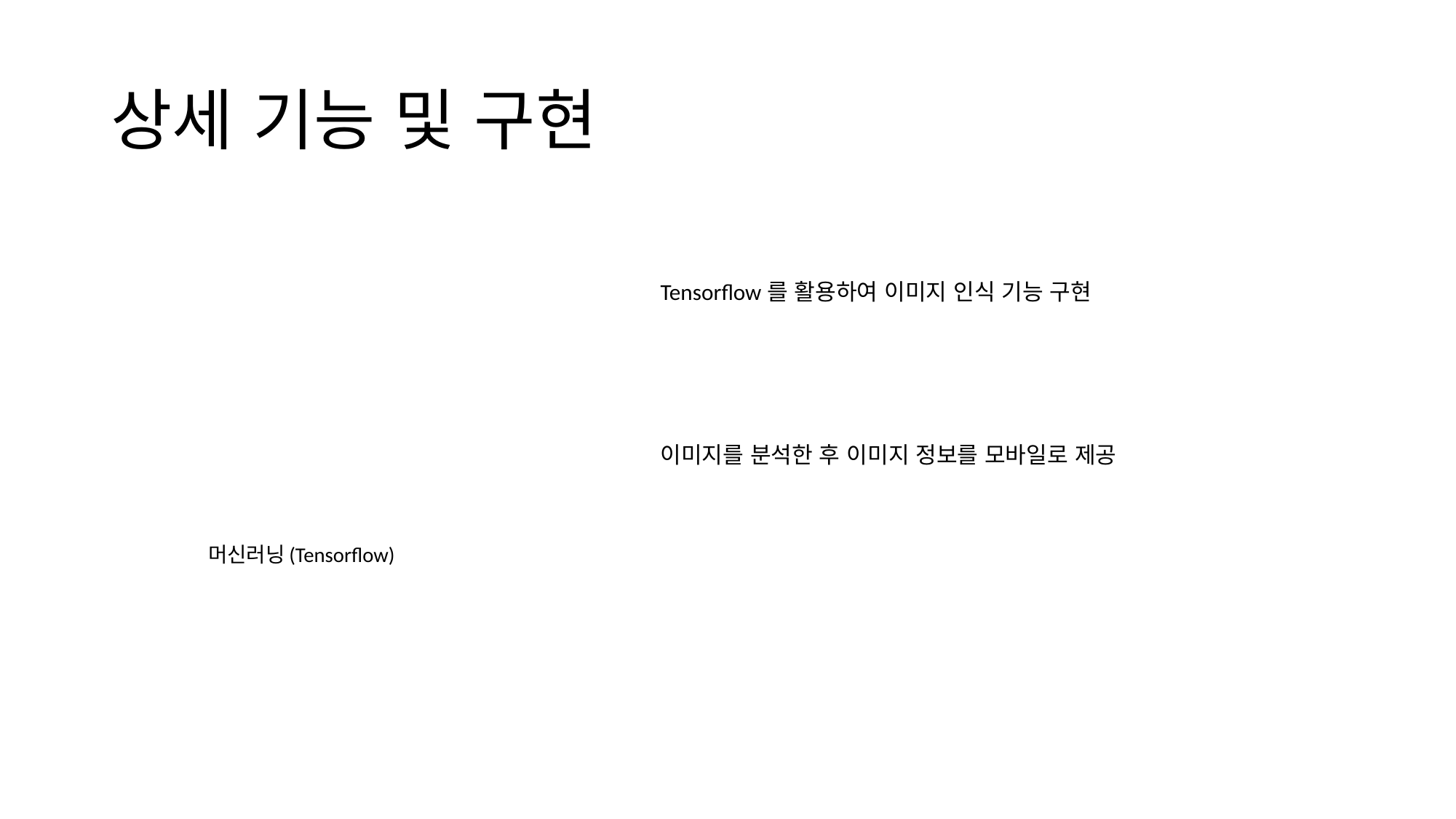

# 상세 기능 및 구현
Tensorflow를 활용하여 이미지 인식 기능 구현
이미지를 분석한 후 이미지 정보를 모바일로 제공
머신러닝(Tensorflow)